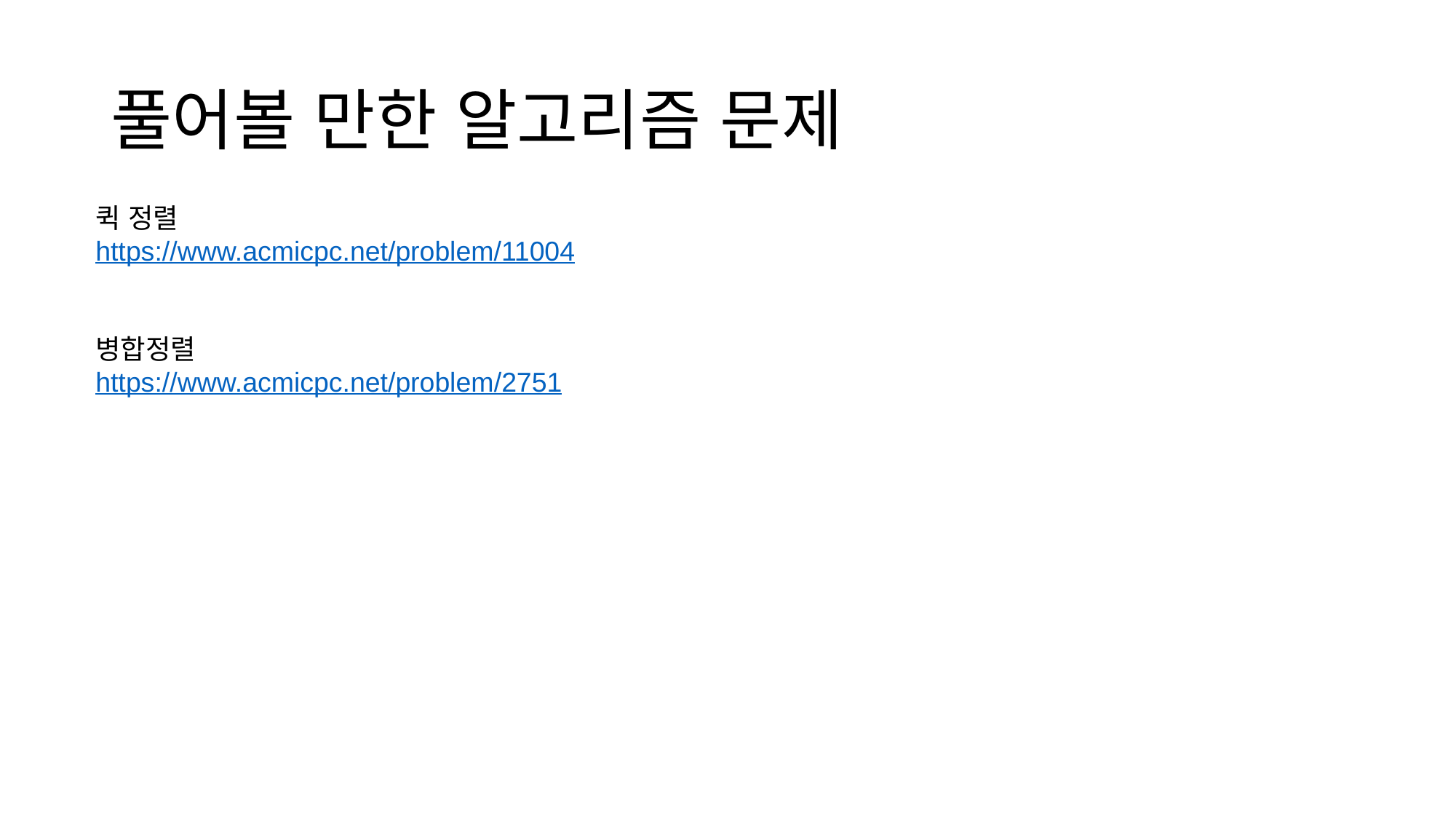

# 풀어볼 만한 알고리즘 문제
퀵 정렬
https://www.acmicpc.net/problem/11004

병합정렬
https://www.acmicpc.net/problem/2751